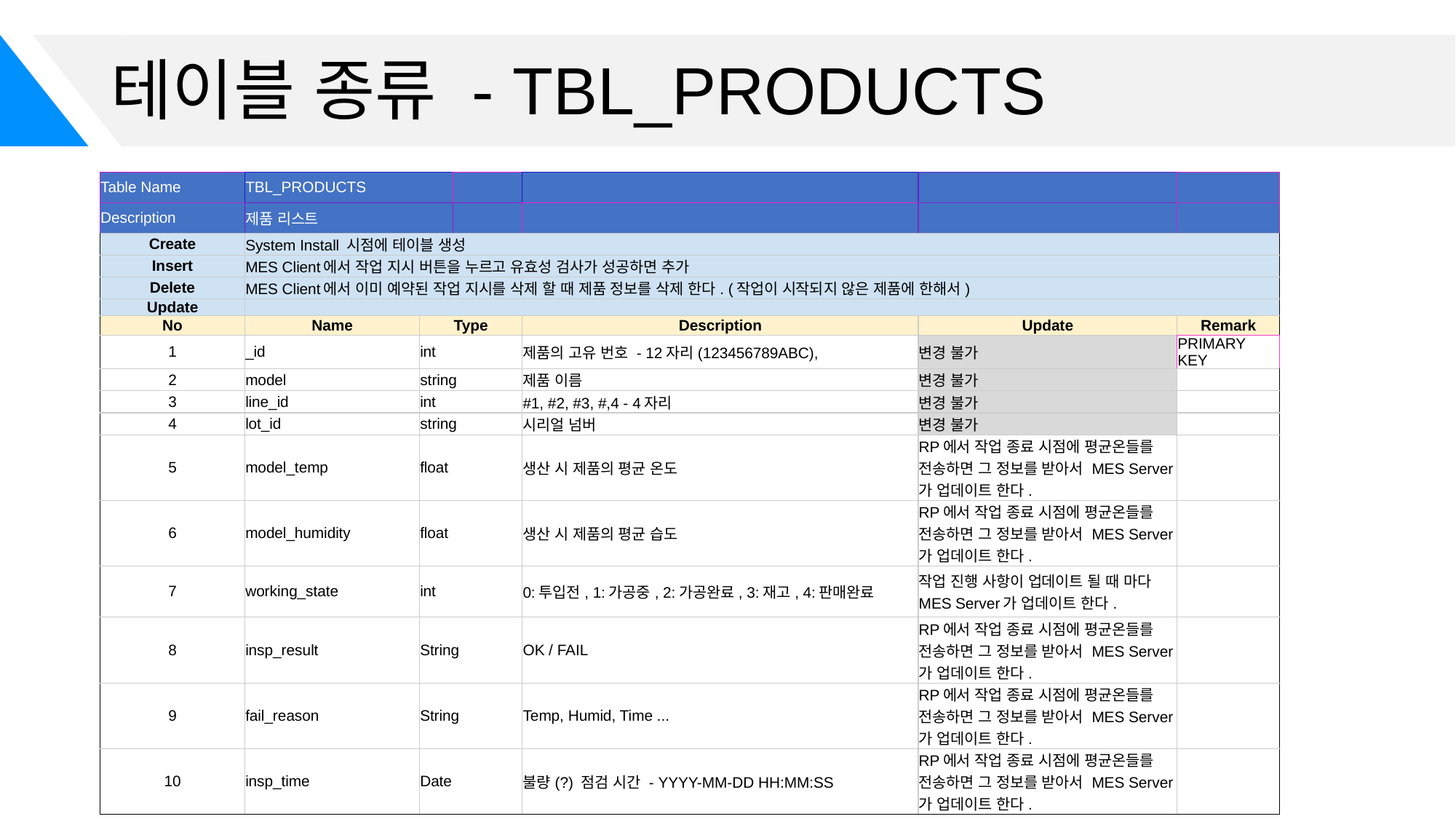

# 테이블 종류 - TBL_PRODUCTS

| Table Name | TBL\_PRODUCTS |  |  |  |  |  |
| --- | --- | --- | --- | --- | --- | --- |
| Description | 제품 리스트 |  |  |  |  |  |
| Create | System Install 시점에 테이블 생성 |  |  |  |  |  |
| Insert | MES Client에서 작업 지시 버튼을 누르고 유효성 검사가 성공하면 추가 |  |  |  |  |  |
| Delete | MES Client에서 이미 예약된 작업 지시를 삭제 할 때 제품 정보를 삭제 한다. (작업이 시작되지 않은 제품에 한해서) |  |  |  |  |  |
| Update |  |  |  |  |  |  |
| No | Name | Type |  | Description | Update | Remark |
| 1 | \_id | int |  | 제품의 고유 번호 - 12자리(123456789ABC), | 변경 불가 | PRIMARY KEY |
| 2 | model | string |  | 제품 이름 | 변경 불가 |  |
| 3 | line\_id | int |  | #1, #2, #3, #,4 - 4자리 | 변경 불가 |  |
| 4 | lot\_id | string |  | 시리얼 넘버 | 변경 불가 |  |
| 5 | model\_temp | float |  | 생산 시 제품의 평균 온도 | RP에서 작업 종료 시점에 평균온들를 전송하면 그 정보를 받아서 MES Server가 업데이트 한다. |  |
| 6 | model\_humidity | float |  | 생산 시 제품의 평균 습도 | RP에서 작업 종료 시점에 평균온들를 전송하면 그 정보를 받아서 MES Server가 업데이트 한다. |  |
| 7 | working\_state | int |  | 0:투입전, 1:가공중, 2:가공완료, 3:재고, 4:판매완료 | 작업 진행 사항이 업데이트 될 때 마다 MES Server가 업데이트 한다. |  |
| 8 | insp\_result | String |  | OK / FAIL | RP에서 작업 종료 시점에 평균온들를 전송하면 그 정보를 받아서 MES Server가 업데이트 한다. |  |
| 9 | fail\_reason | String |  | Temp, Humid, Time ... | RP에서 작업 종료 시점에 평균온들를 전송하면 그 정보를 받아서 MES Server가 업데이트 한다. |  |
| 10 | insp\_time | Date |  | 불량(?) 점검 시간 - YYYY-MM-DD HH:MM:SS | RP에서 작업 종료 시점에 평균온들를 전송하면 그 정보를 받아서 MES Server가 업데이트 한다. |  |